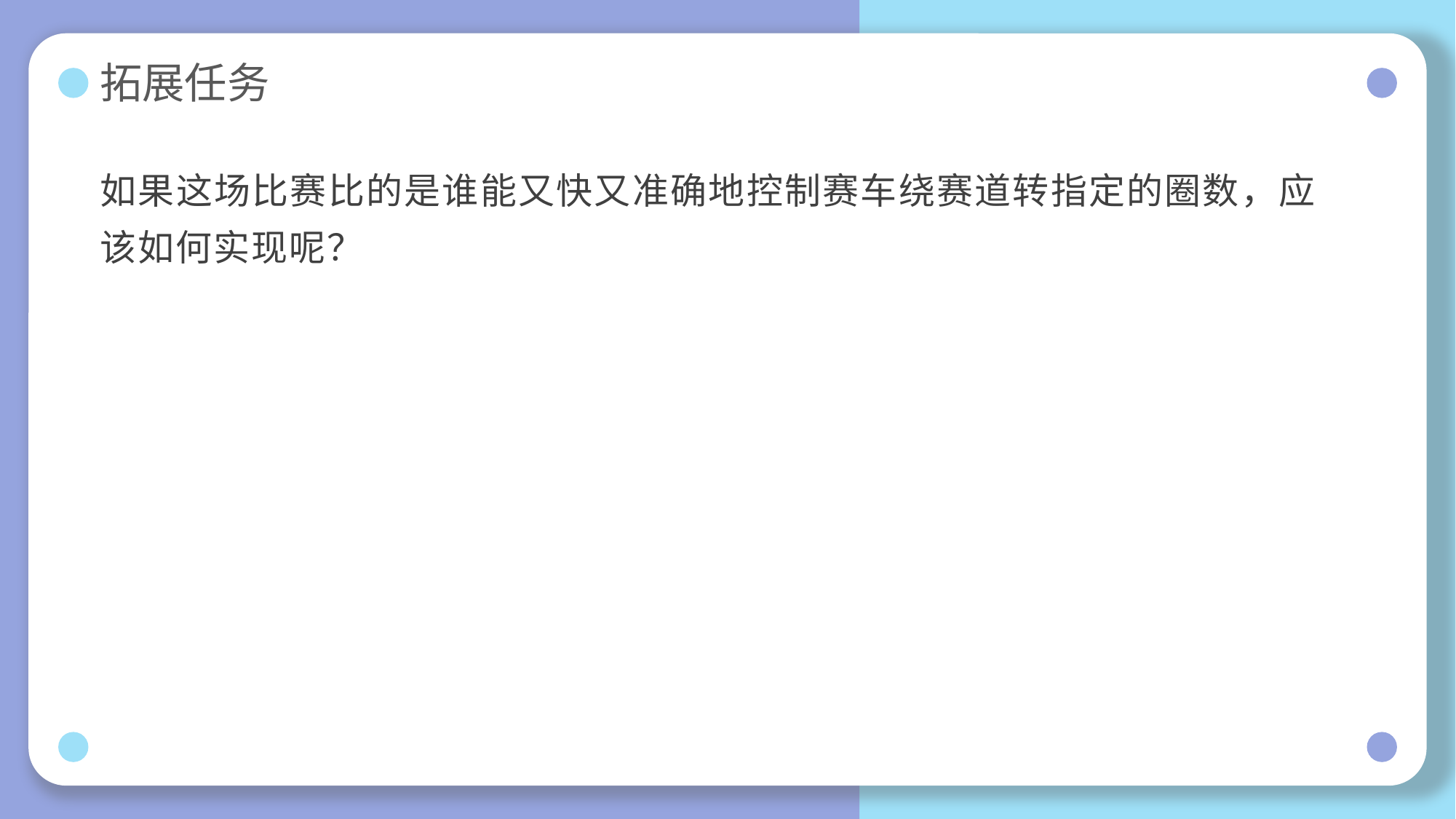

# 拓展任务
如果这场比赛比的是谁能又快又准确地控制赛车绕赛道转指定的圈数，应该如何实现呢？